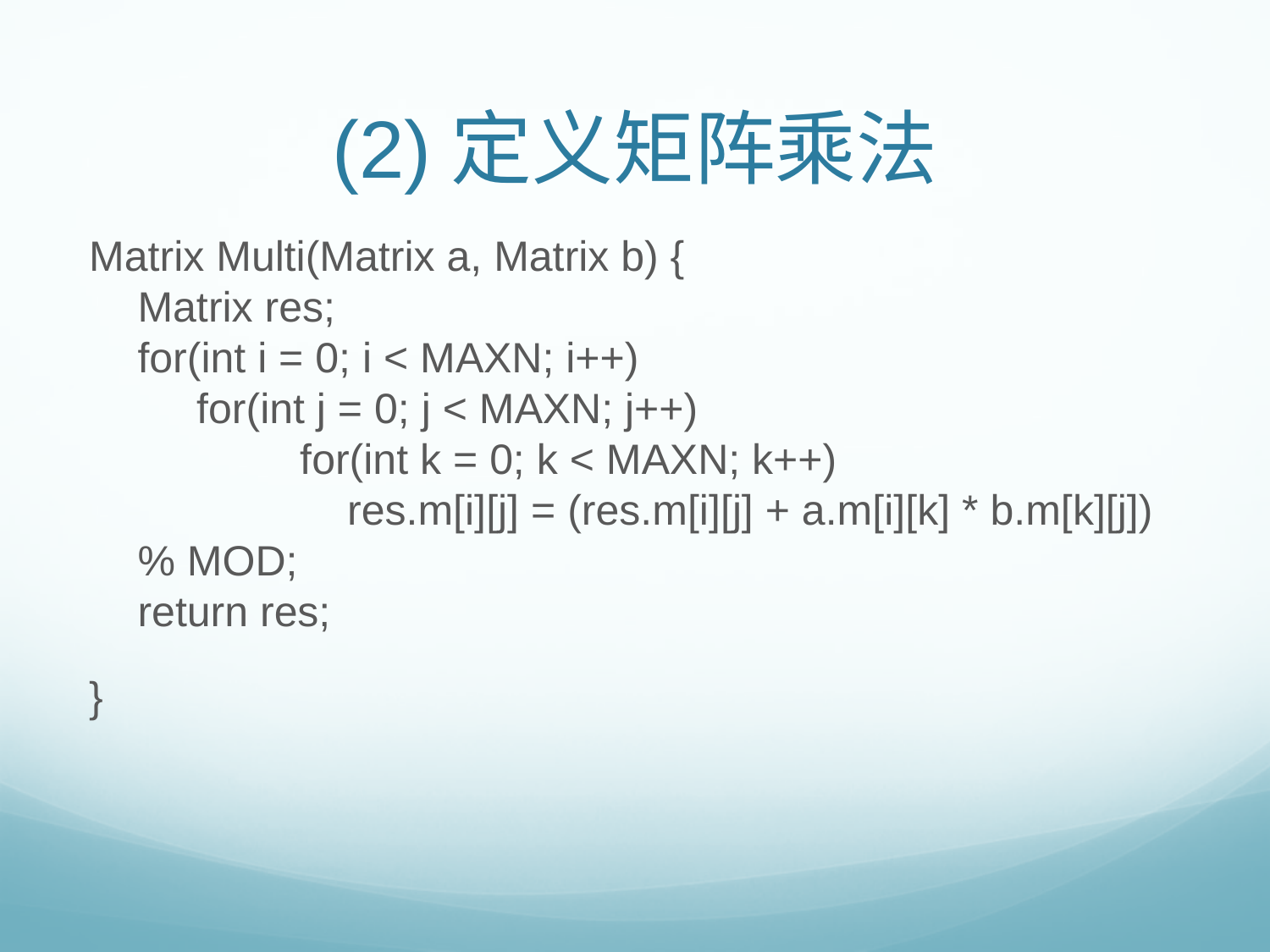

# (2)定义矩阵乘法
Matrix Multi(Matrix a, Matrix b) {
Matrix res;
for(int i = 0; i < MAXN; i++)
     for(int j = 0; j < MAXN; j++)
	   for(int k = 0; k < MAXN; k++)
	       res.m[i][j] = (res.m[i][j] + a.m[i][k] * b.m[k][j]) % MOD;
return res;
}